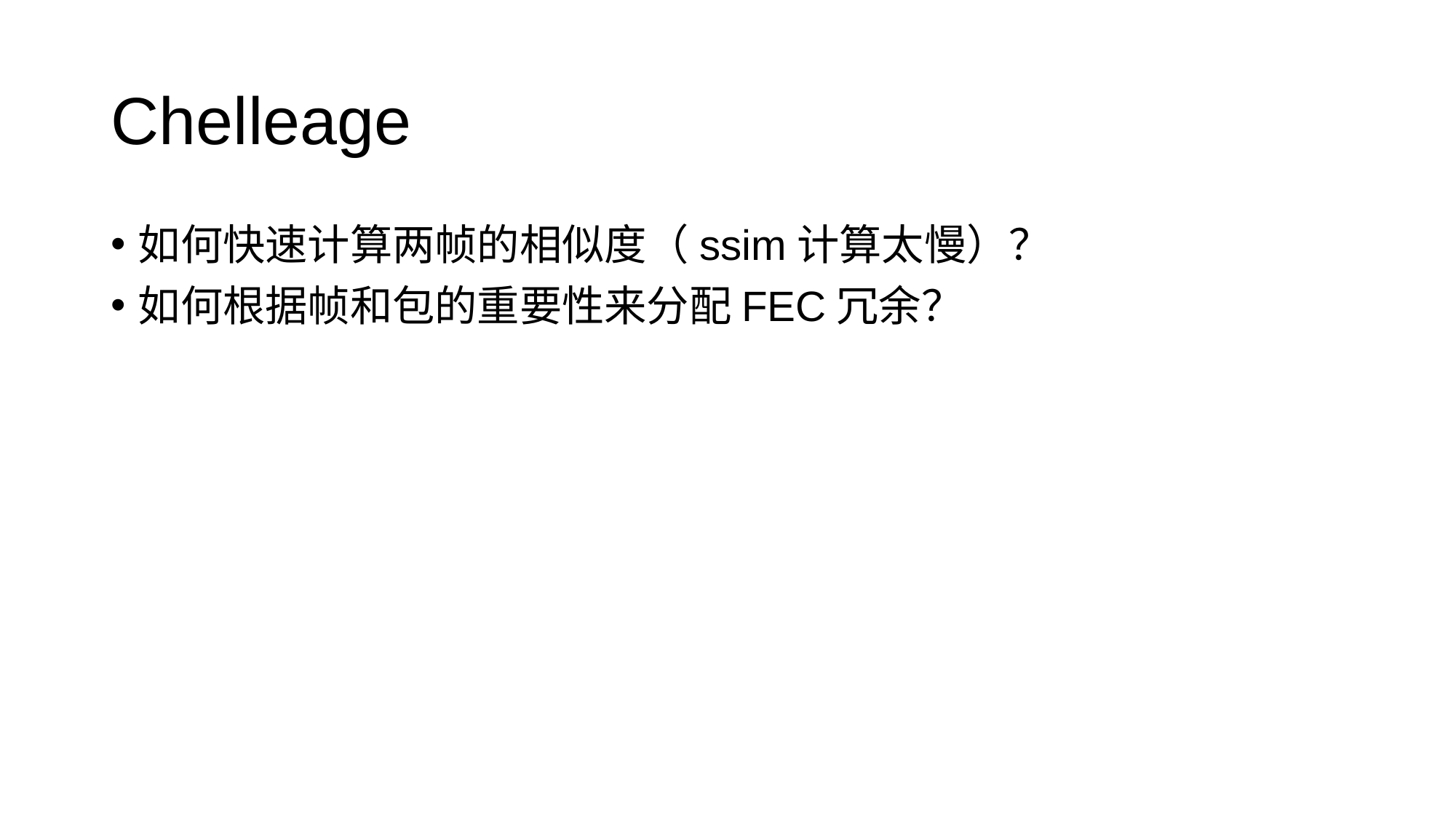

# Chelleage
如何快速计算两帧的相似度（ssim计算太慢）？
如何根据帧和包的重要性来分配FEC冗余？